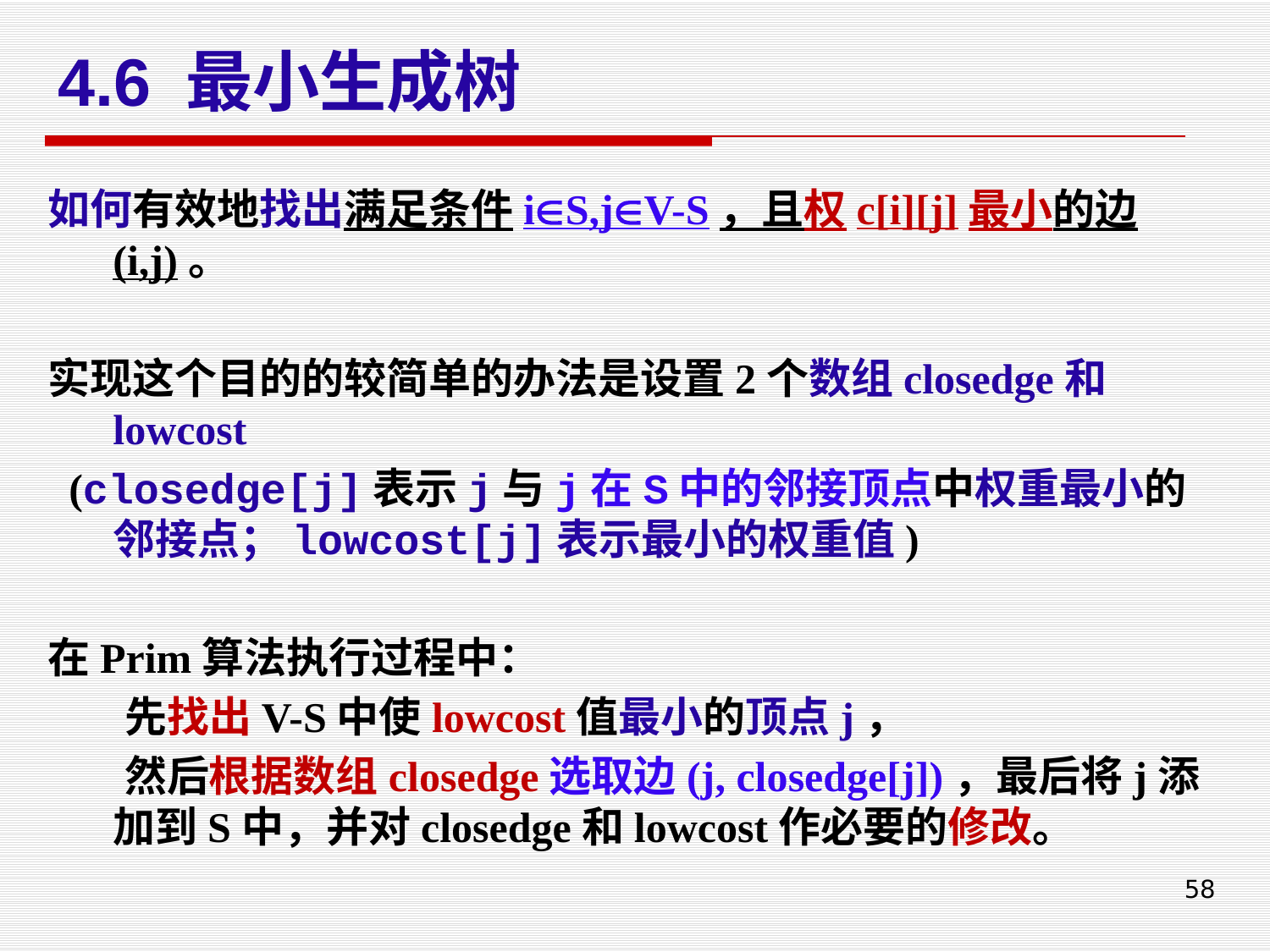

# 4.6 最小生成树
如何有效地找出满足条件i∈S,j∈V-S，且权c[i][j]最小的边(i,j)。

实现这个目的的较简单的办法是设置2个数组closedge和lowcost
  (closedge[j]表示j与j在S中的邻接顶点中权重最小的邻接点；lowcost[j]表示最小的权重值)

在Prim算法执行过程中：
       先找出V-S中使lowcost值最小的顶点j，
       然后根据数组closedge选取边(j, closedge[j])，最后将j添加到S中，并对closedge和lowcost作必要的修改。

58